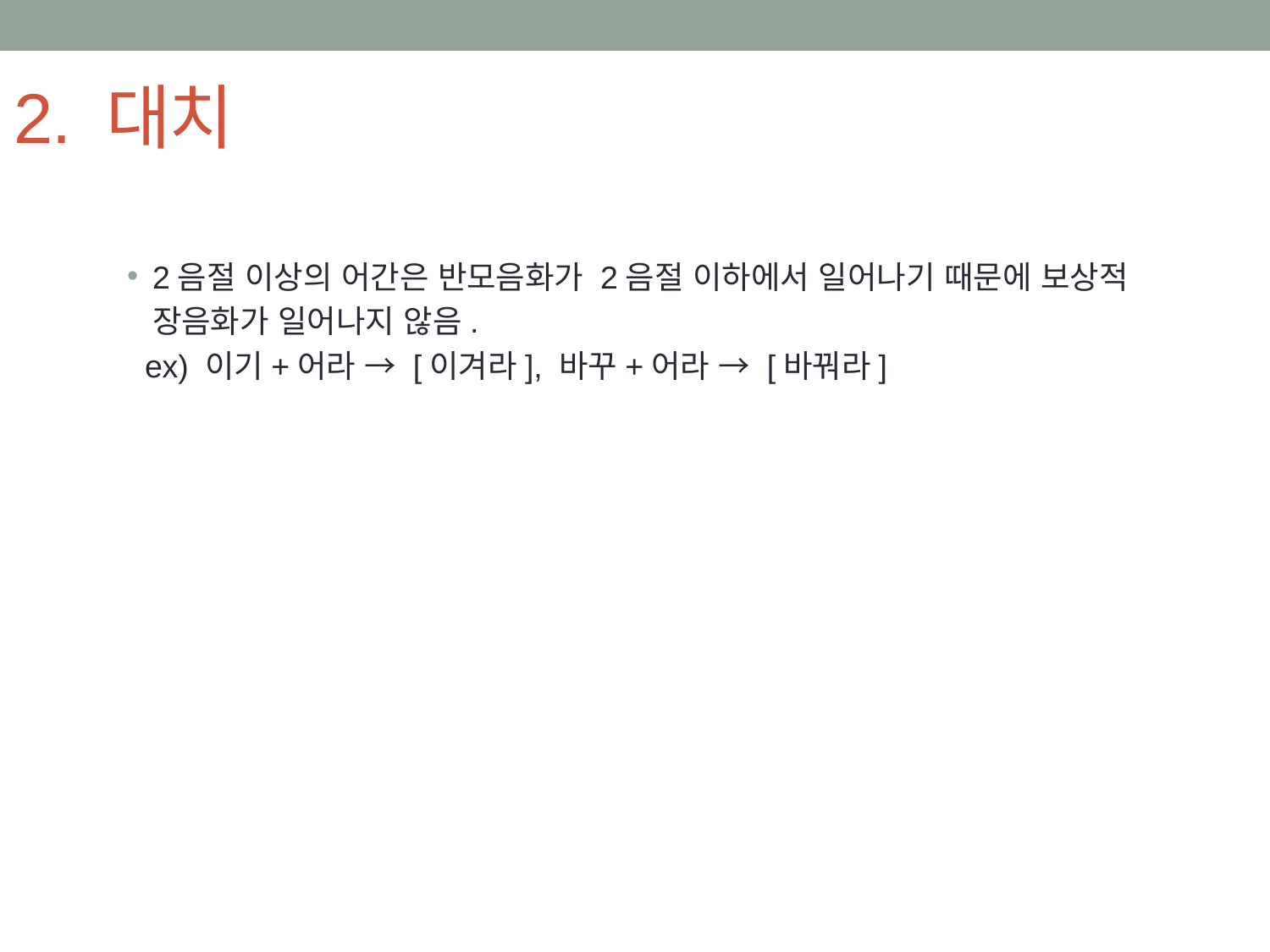

# 2. 대치

2음절 이상의 어간은 반모음화가 2음절 이하에서 일어나기 때문에 보상적
  장음화가 일어나지 않음.
  ex) 이기+어라 → [이겨라], 바꾸+어라 → [바꿔라]